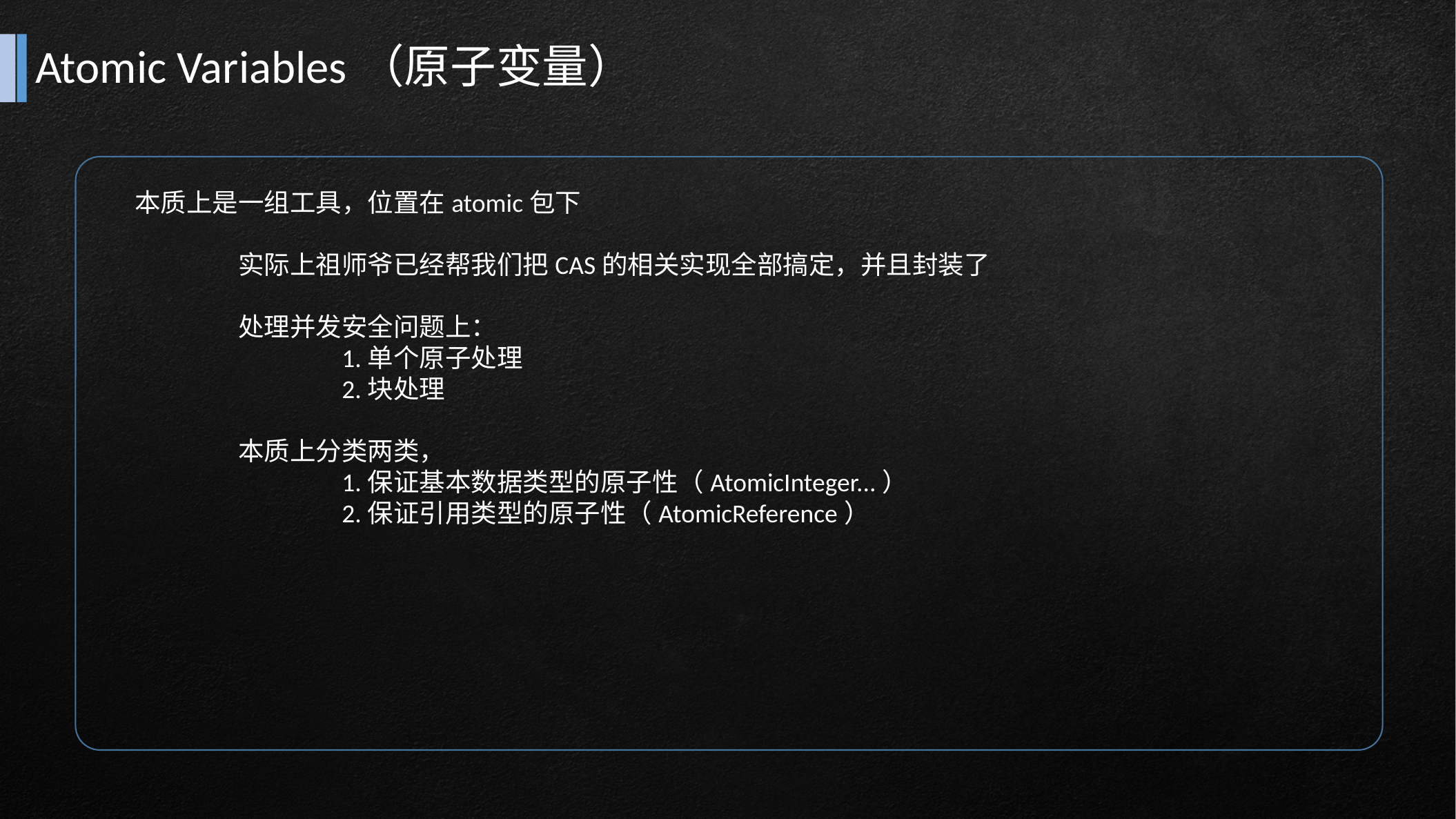

# Atomic Variables（原子变量）

本质上是一组工具，位置在atomic包下

	实际上祖师爷已经帮我们把CAS的相关实现全部搞定，并且封装了

	处理并发安全问题上：
		1.单个原子处理
		2.块处理

	本质上分类两类，
		1.保证基本数据类型的原子性（AtomicInteger...）
		2.保证引用类型的原子性（AtomicReference）